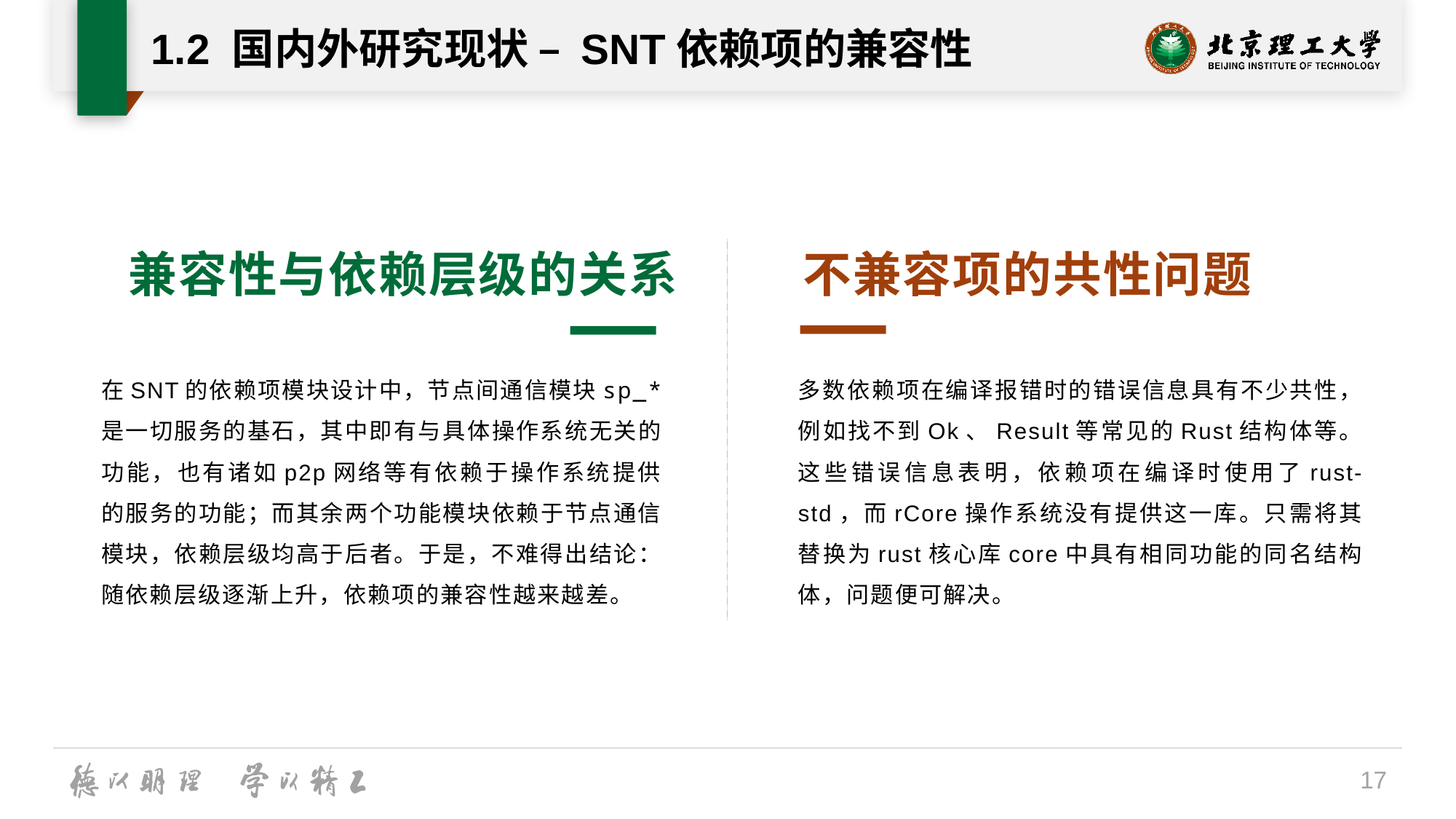

# 1.2 国内外研究现状 – SNT依赖项的兼容性
兼容性与依赖层级的关系
不兼容项的共性问题

在SNT的依赖项模块设计中，节点间通信模块sp_*是一切服务的基石，其中即有与具体操作系统无关的功能，也有诸如p2p网络等有依赖于操作系统提供的服务的功能；而其余两个功能模块依赖于节点通信模块，依赖层级均高于后者。于是，不难得出结论：随依赖层级逐渐上升，依赖项的兼容性越来越差。
多数依赖项在编译报错时的错误信息具有不少共性，例如找不到Ok、Result等常见的Rust结构体等。这些错误信息表明，依赖项在编译时使用了rust-std，而rCore操作系统没有提供这一库。只需将其替换为rust核心库core中具有相同功能的同名结构体，问题便可解决。